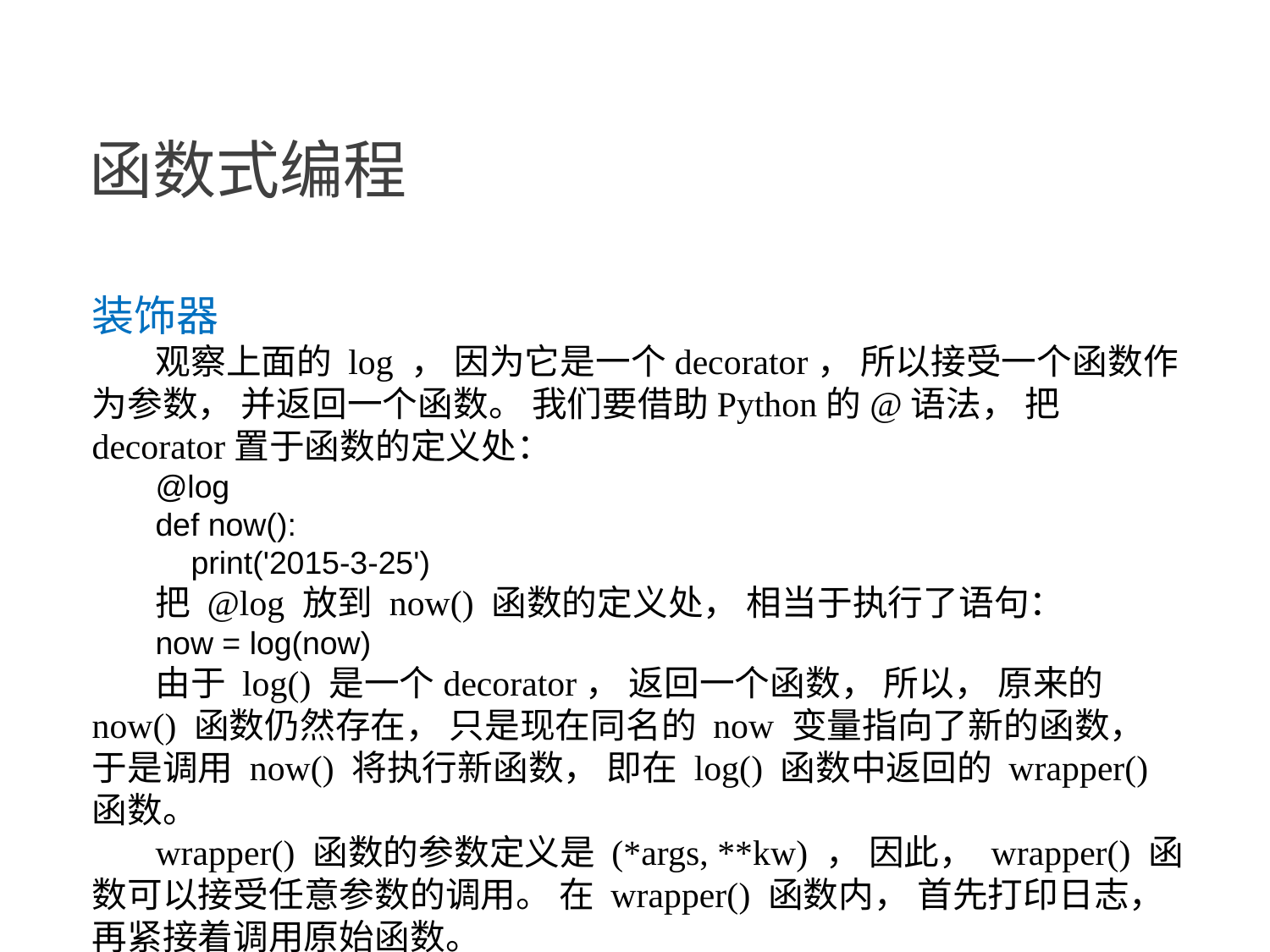

函数式编程
装饰器
观察上面的 log ， 因为它是一个decorator， 所以接受一个函数作为参数， 并返回一个函数。 我们要借助Python的@语法， 把decorator置于函数的定义处：
@log
def now():
    print('2015-3-25')
把 @log 放到 now() 函数的定义处， 相当于执行了语句：
now = log(now)
由于 log() 是一个decorator， 返回一个函数， 所以， 原来的 now() 函数仍然存在， 只是现在同名的 now 变量指向了新的函数， 于是调用 now() 将执行新函数， 即在 log() 函数中返回的 wrapper() 函数。
wrapper() 函数的参数定义是 (*args, **kw) ， 因此， wrapper() 函数可以接受任意参数的调用。 在 wrapper() 函数内， 首先打印日志， 再紧接着调用原始函数。